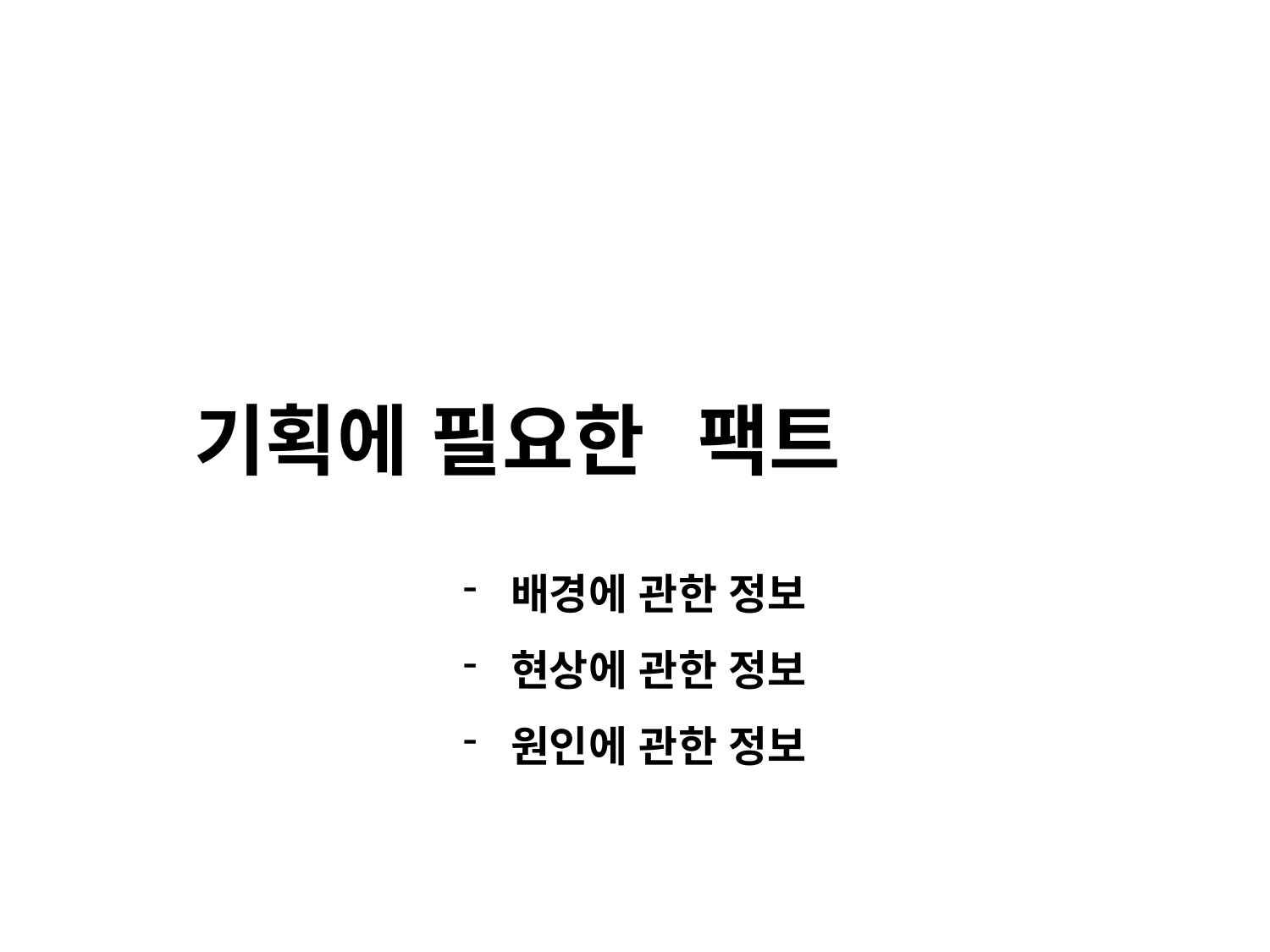

기획에 필요한
# 사실 = 팩트
배경에 관한 정보
현상에 관한 정보
원인에 관한 정보